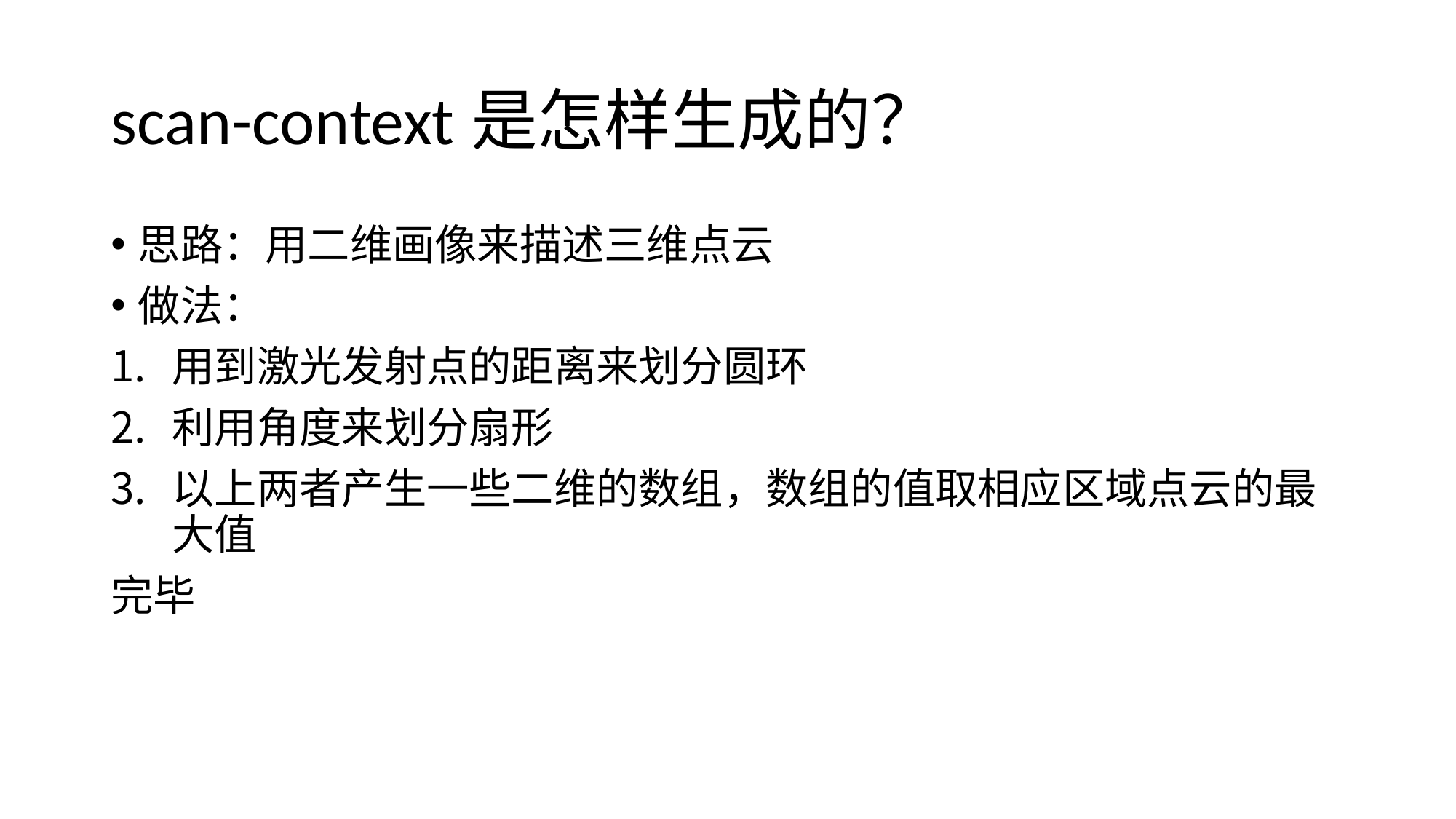

# scan-context是怎样生成的？
思路：用二维画像来描述三维点云
做法：
用到激光发射点的距离来划分圆环
利用角度来划分扇形
以上两者产生一些二维的数组，数组的值取相应区域点云的最大值
完毕